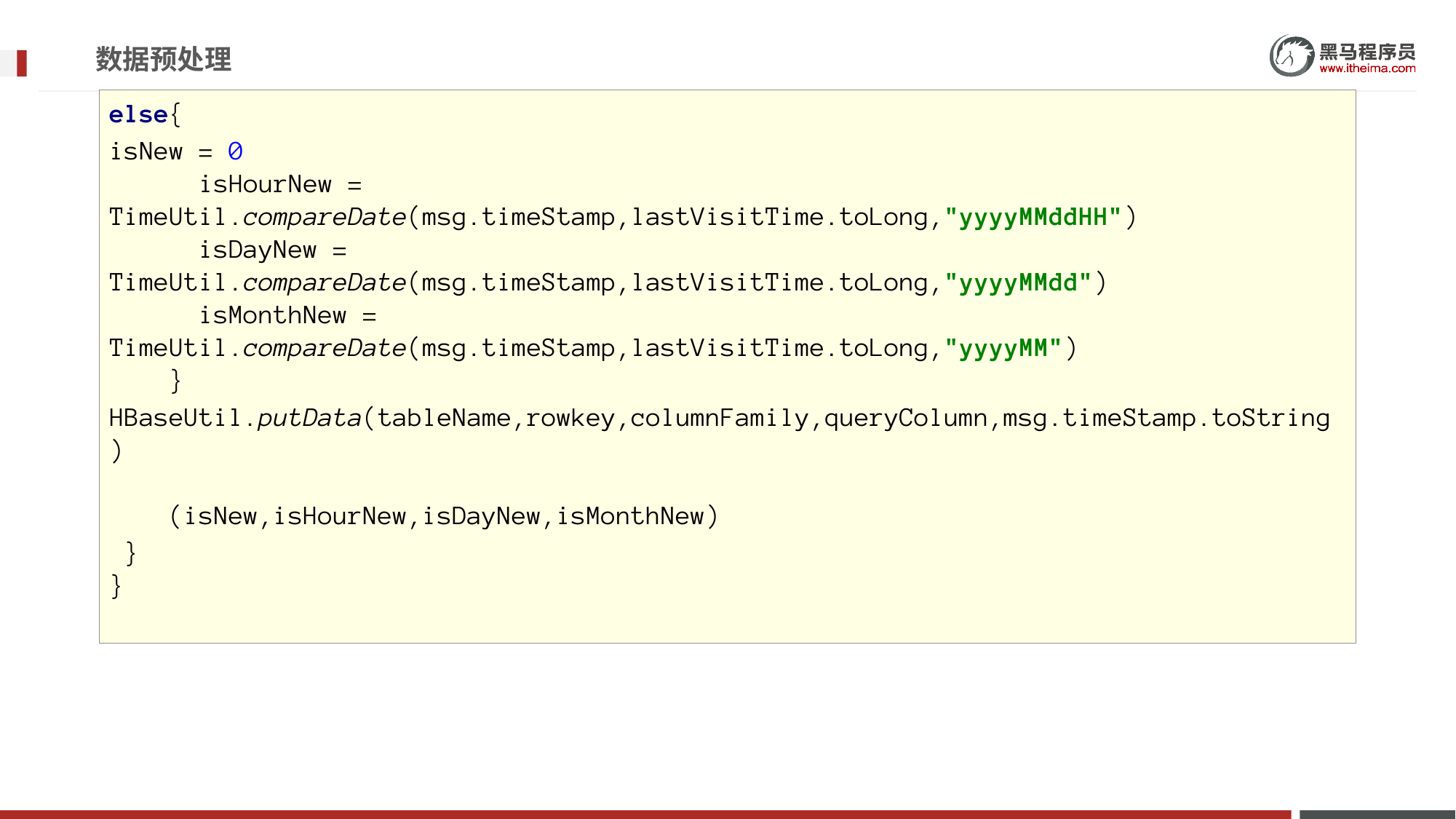

# 数据预处理
else{
isNew = 0
      isHourNew = TimeUtil.compareDate(msg.timeStamp,lastVisitTime.toLong,"yyyyMMddHH")
      isDayNew = TimeUtil.compareDate(msg.timeStamp,lastVisitTime.toLong,"yyyyMMdd")
      isMonthNew = TimeUtil.compareDate(msg.timeStamp,lastVisitTime.toLong,"yyyyMM")
    }
HBaseUtil.putData(tableName,rowkey,columnFamily,queryColumn,msg.timeStamp.toString)
    (isNew,isHourNew,isDayNew,isMonthNew)
 }
}